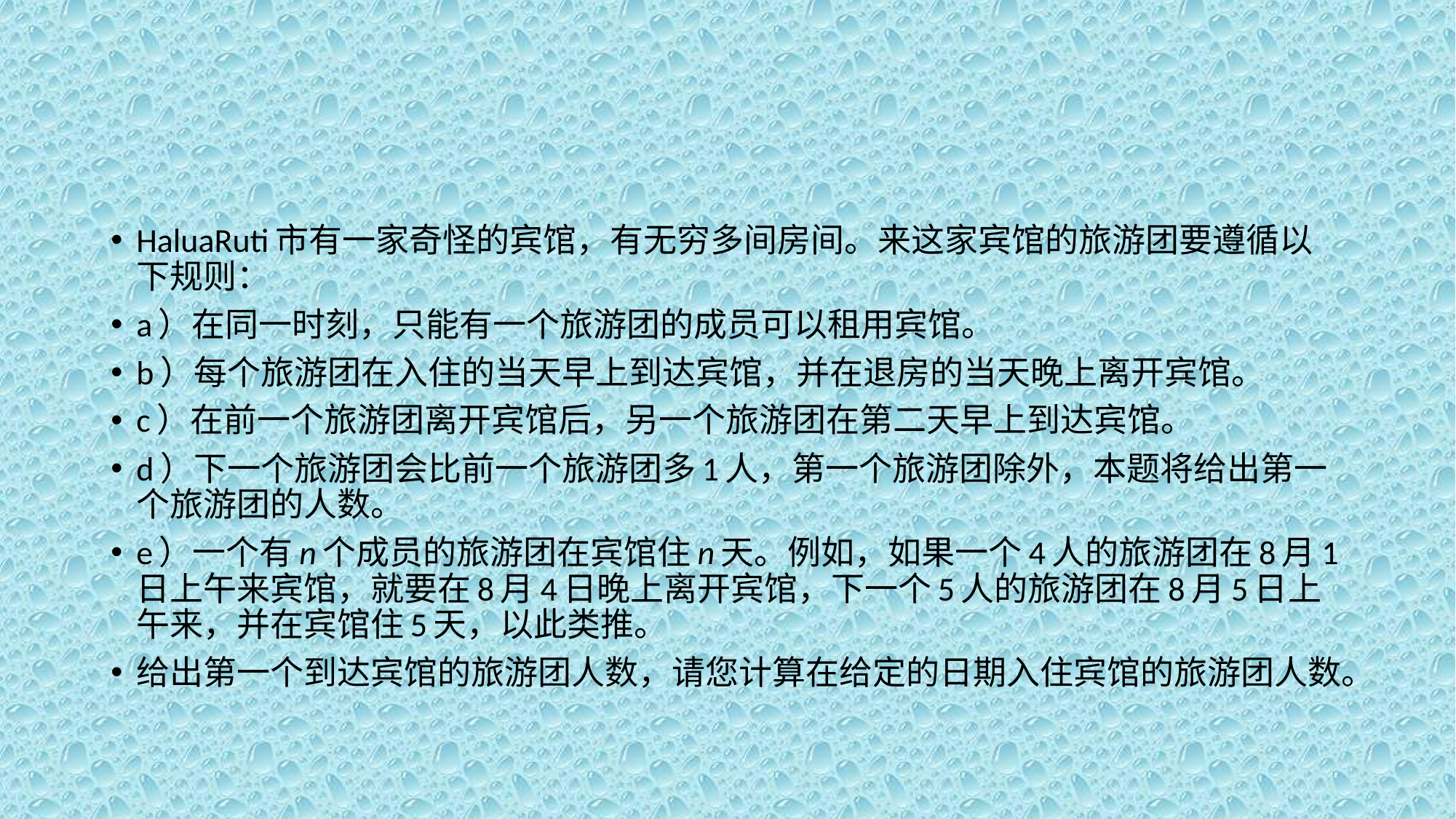

#
HaluaRuti市有一家奇怪的宾馆，有无穷多间房间。来这家宾馆的旅游团要遵循以下规则：
a）在同一时刻，只能有一个旅游团的成员可以租用宾馆。
b）每个旅游团在入住的当天早上到达宾馆，并在退房的当天晚上离开宾馆。
c）在前一个旅游团离开宾馆后，另一个旅游团在第二天早上到达宾馆。
d）下一个旅游团会比前一个旅游团多1人，第一个旅游团除外，本题将给出第一个旅游团的人数。
e）一个有n个成员的旅游团在宾馆住n天。例如，如果一个4人的旅游团在8月1日上午来宾馆，就要在8月4日晚上离开宾馆，下一个5人的旅游团在8月5日上午来，并在宾馆住5天，以此类推。
给出第一个到达宾馆的旅游团人数，请您计算在给定的日期入住宾馆的旅游团人数。